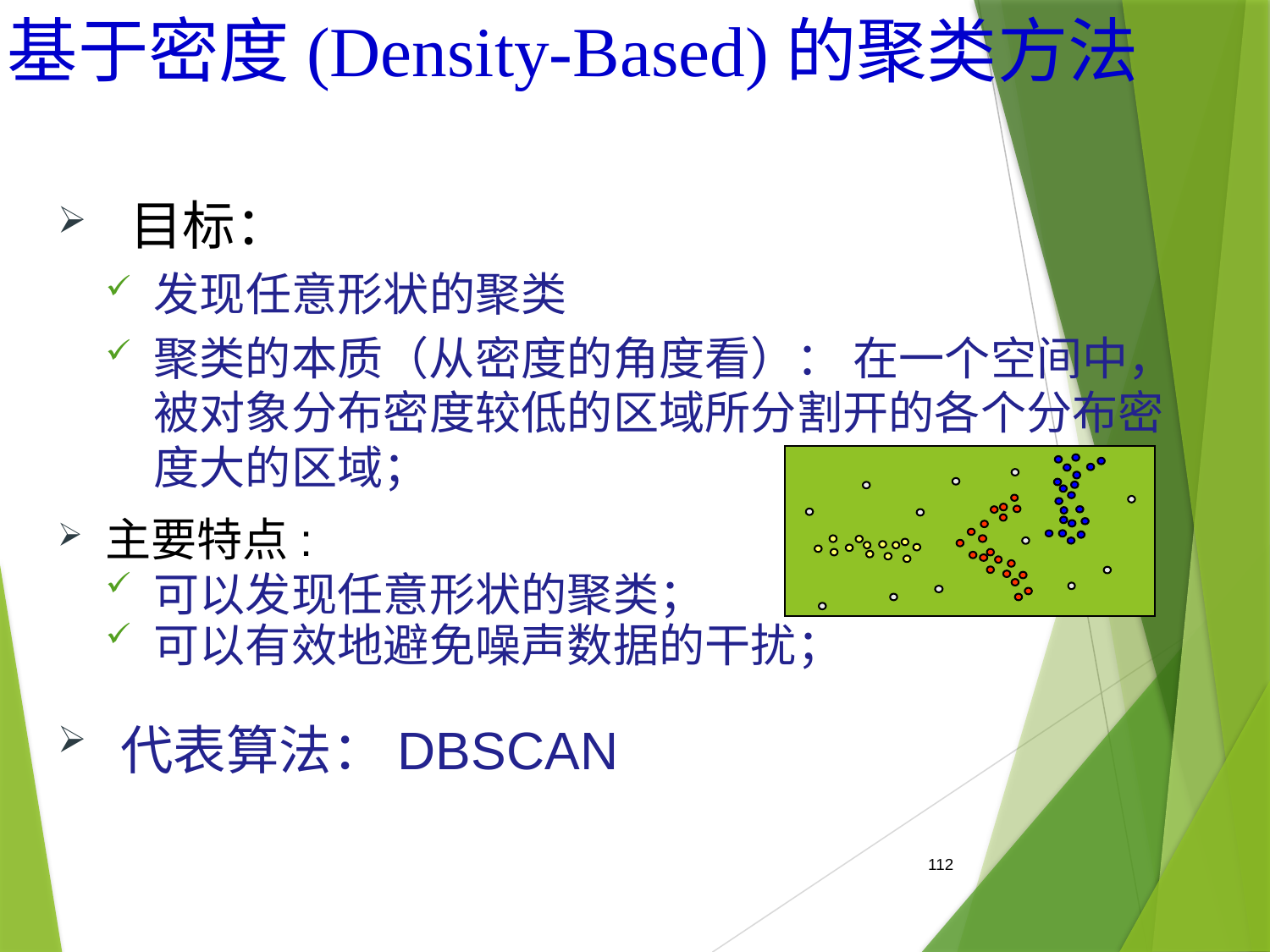

# 基于密度(Density-Based)的聚类方法
 目标：
发现任意形状的聚类
聚类的本质（从密度的角度看）： 在一个空间中，被对象分布密度较低的区域所分割开的各个分布密度大的区域；
主要特点:
可以发现任意形状的聚类；
可以有效地避免噪声数据的干扰；

代表算法：DBSCAN

112